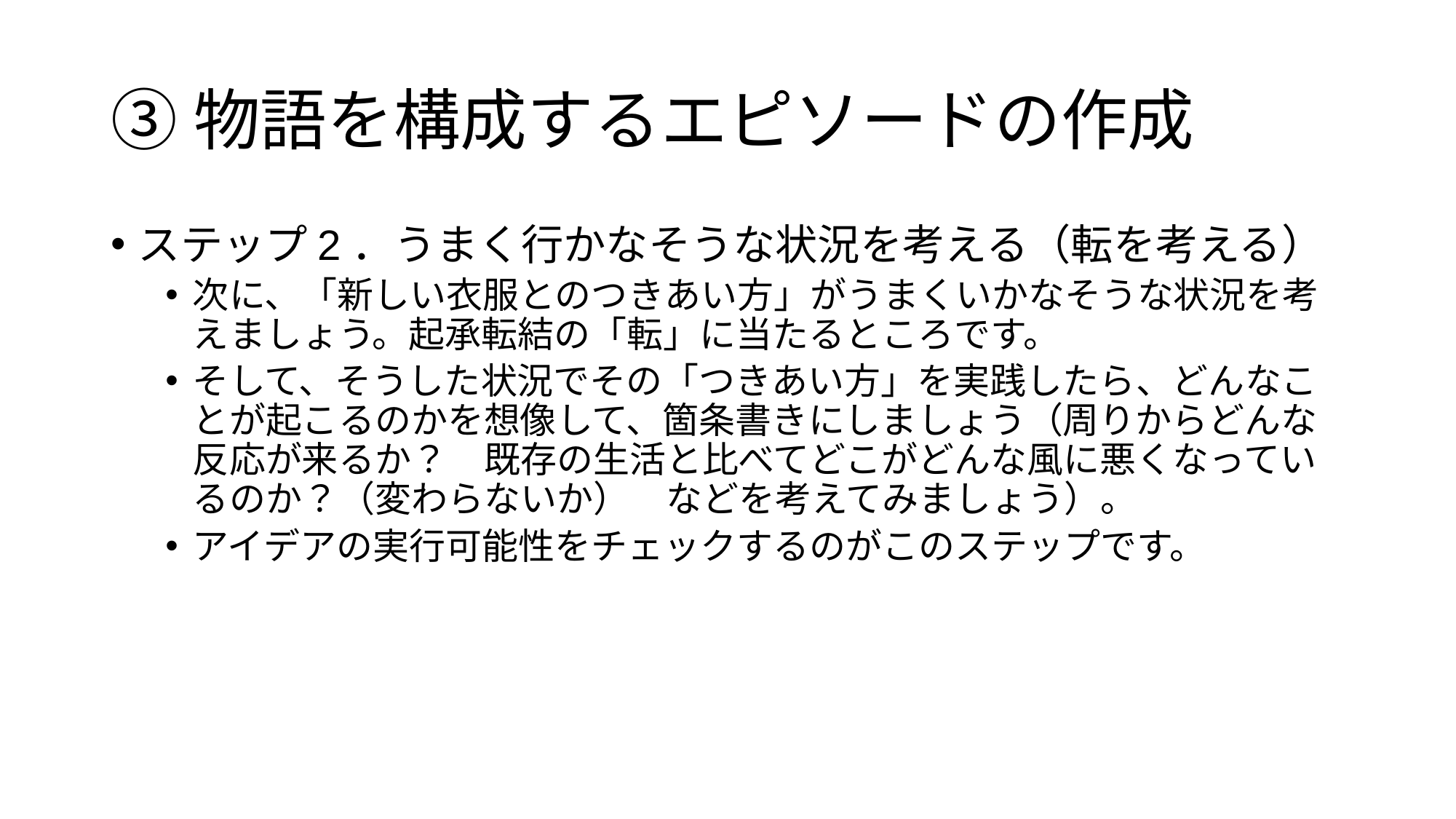

# ③物語を構成するエピソードの作成
ステップ2．うまく行かなそうな状況を考える（転を考える）
次に、「新しい衣服とのつきあい方」がうまくいかなそうな状況を考えましょう。起承転結の「転」に当たるところです。
そして、そうした状況でその「つきあい方」を実践したら、どんなことが起こるのかを想像して、箇条書きにしましょう（周りからどんな反応が来るか？　既存の生活と比べてどこがどんな風に悪くなっているのか？（変わらないか）　などを考えてみましょう）。
アイデアの実行可能性をチェックするのがこのステップです。